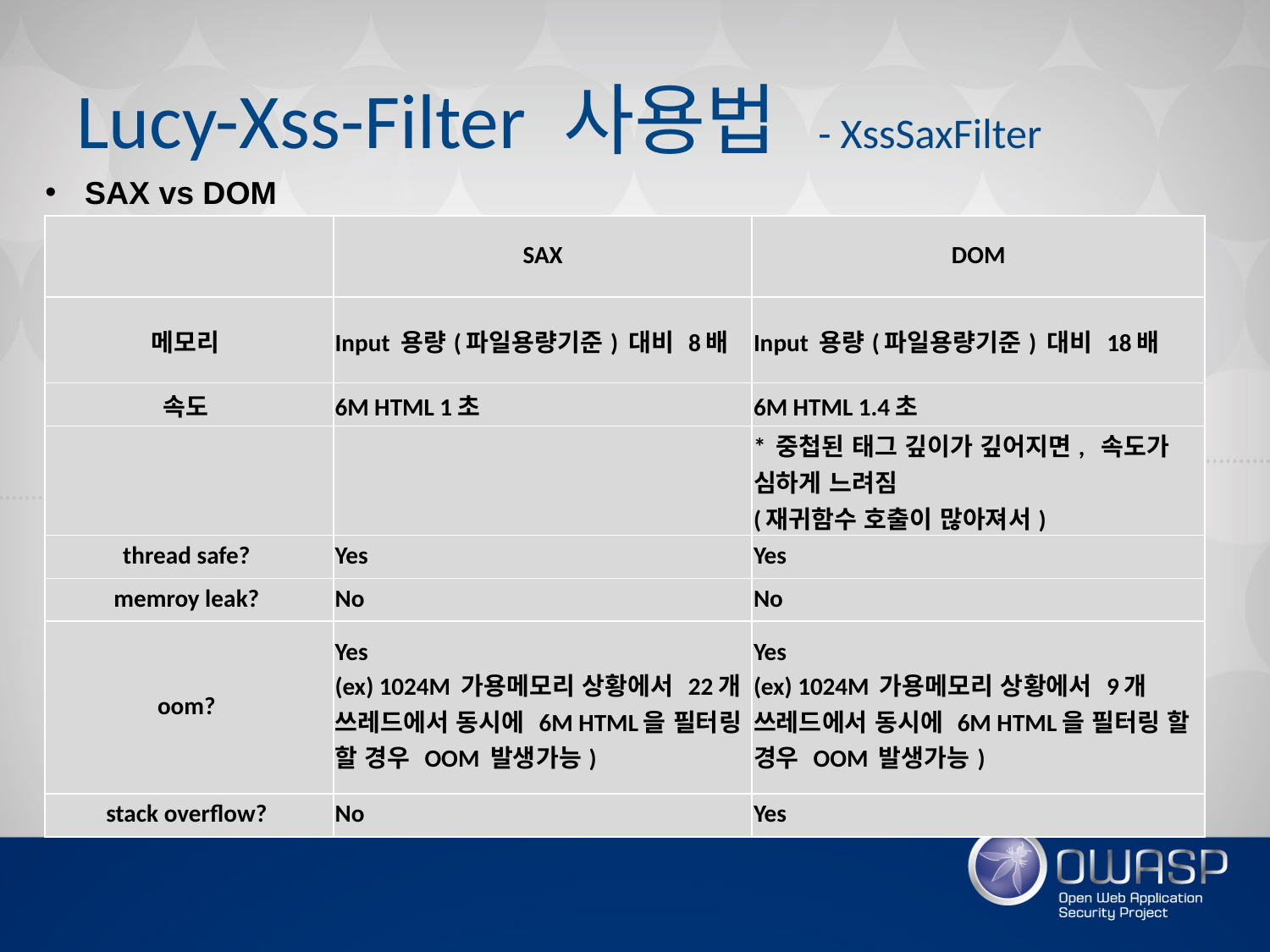

# Lucy-Xss-Filter 사용법 - XssSaxFilter
SAX vs DOM
|  | SAX | DOM |
| --- | --- | --- |
| 메모리 | Input 용량(파일용량기준) 대비 8배 | Input 용량(파일용량기준) 대비 18배 |
| 속도 | 6M HTML 1초 | 6M HTML 1.4초 |
|  |  | \* 중첩된 태그 깊이가 깊어지면, 속도가 심하게 느려짐 (재귀함수 호출이 많아져서) |
| thread safe? | Yes | Yes |
| memroy leak? | No | No |
| oom? | Yes (ex) 1024M 가용메모리 상황에서 22개 쓰레드에서 동시에 6M HTML을 필터링 할 경우 OOM 발생가능) | Yes (ex) 1024M 가용메모리 상황에서 9개 쓰레드에서 동시에 6M HTML을 필터링 할 경우 OOM 발생가능) |
| stack overflow? | No | Yes |